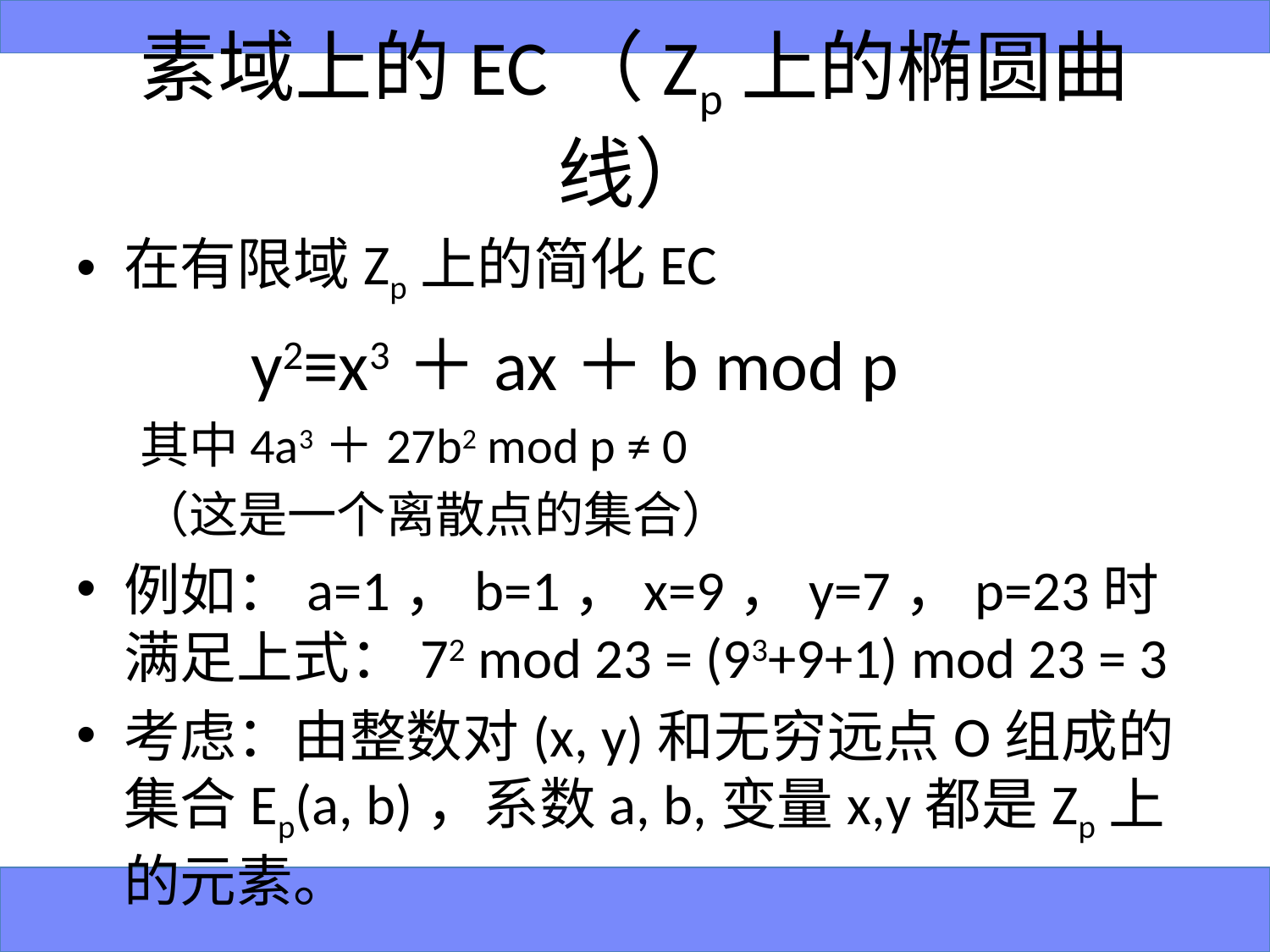

# 素域上的EC（Zp上的椭圆曲线）
在有限域Zp上的简化EC
		y2≡x3＋ax＋b mod p
其中4a3＋27b2 mod p ≠ 0
（这是一个离散点的集合）
例如：a=1，b=1，x=9，y=7，p=23时满足上式：72 mod 23 = (93+9+1) mod 23 = 3
考虑：由整数对(x, y)和无穷远点O组成的集合Ep(a, b)，系数a, b,变量x,y都是Zp上的元素。